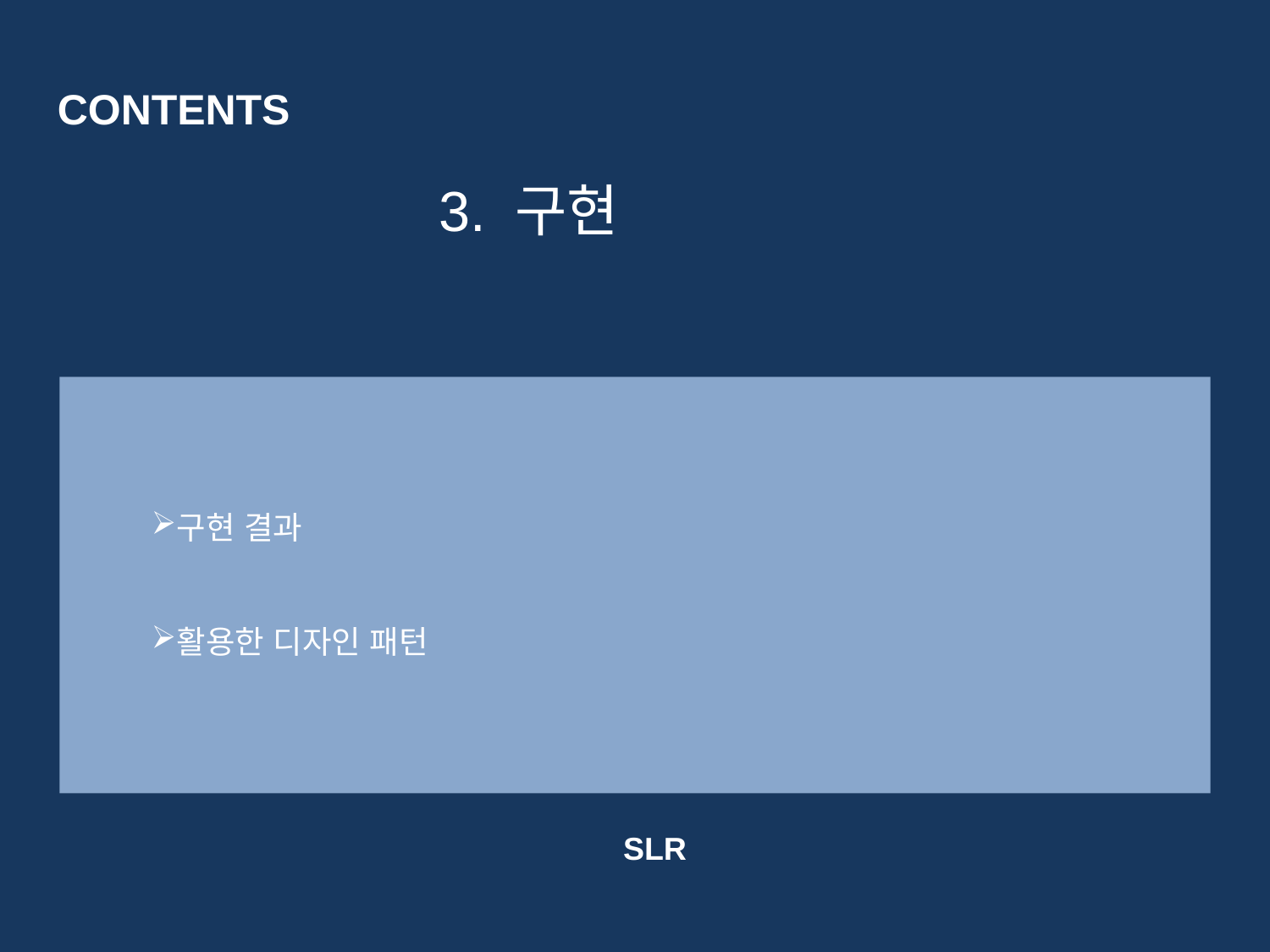

CONTENTS
3. 구현

구현 결과

활용한 디자인 패턴
SLR